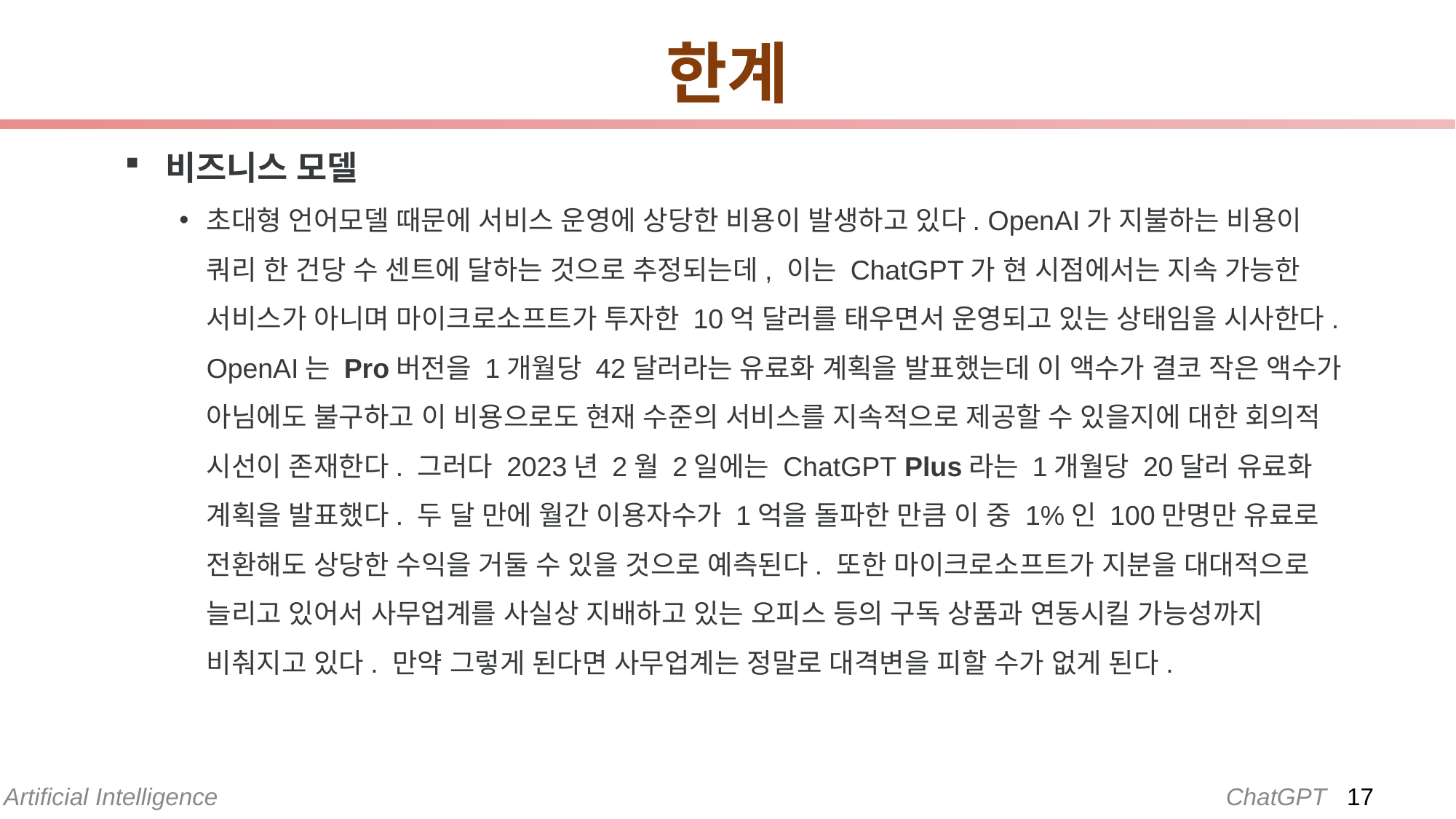

# 한계
비즈니스 모델
초대형 언어모델 때문에 서비스 운영에 상당한 비용이 발생하고 있다. OpenAI가 지불하는 비용이 쿼리 한 건당 수 센트에 달하는 것으로 추정되는데, 이는 ChatGPT가 현 시점에서는 지속 가능한 서비스가 아니며 마이크로소프트가 투자한 10억 달러를 태우면서 운영되고 있는 상태임을 시사한다. OpenAI는 Pro버전을 1개월당 42달러라는 유료화 계획을 발표했는데 이 액수가 결코 작은 액수가 아님에도 불구하고 이 비용으로도 현재 수준의 서비스를 지속적으로 제공할 수 있을지에 대한 회의적 시선이 존재한다. 그러다 2023년 2월 2일에는 ChatGPT Plus라는 1개월당 20달러 유료화 계획을 발표했다. 두 달 만에 월간 이용자수가 1억을 돌파한 만큼 이 중 1%인 100만명만 유료로 전환해도 상당한 수익을 거둘 수 있을 것으로 예측된다. 또한 마이크로소프트가 지분을 대대적으로 늘리고 있어서 사무업계를 사실상 지배하고 있는 오피스 등의 구독 상품과 연동시킬 가능성까지 비춰지고 있다. 만약 그렇게 된다면 사무업계는 정말로 대격변을 피할 수가 없게 된다.